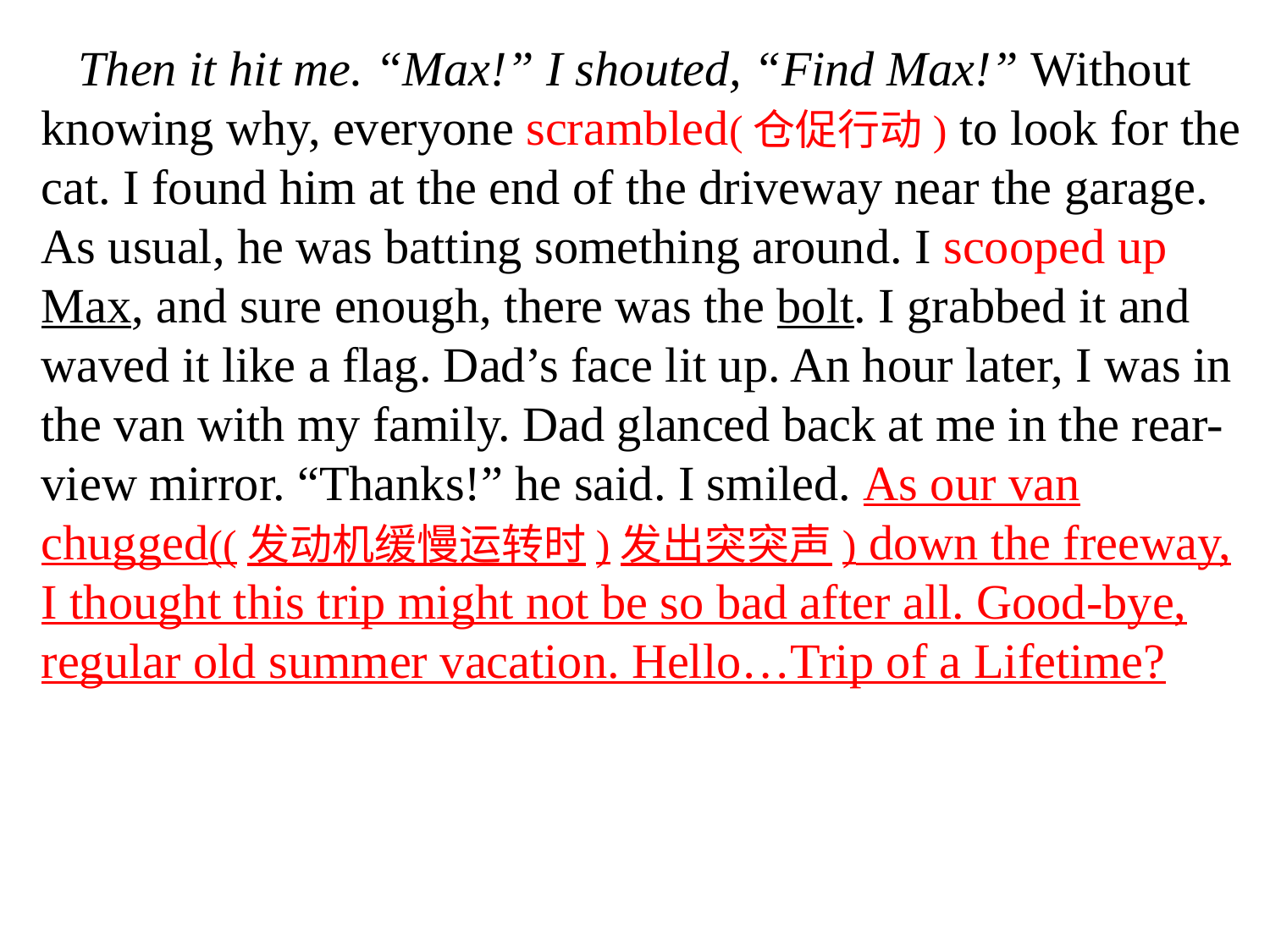

Then it hit me. “Max!” I shouted, “Find Max!” Without knowing why, everyone scrambled(仓促行动) to look for the cat. I found him at the end of the driveway near the garage. As usual, he was batting something around. I scooped up Max, and sure enough, there was the bolt. I grabbed it and waved it like a flag. Dad’s face lit up. An hour later, I was in the van with my family. Dad glanced back at me in the rear-view mirror. “Thanks!” he said. I smiled. As our van chugged((发动机缓慢运转时)发出突突声) down the freeway, I thought this trip might not be so bad after all. Good-bye, regular old summer vacation. Hello…Trip of a Lifetime?